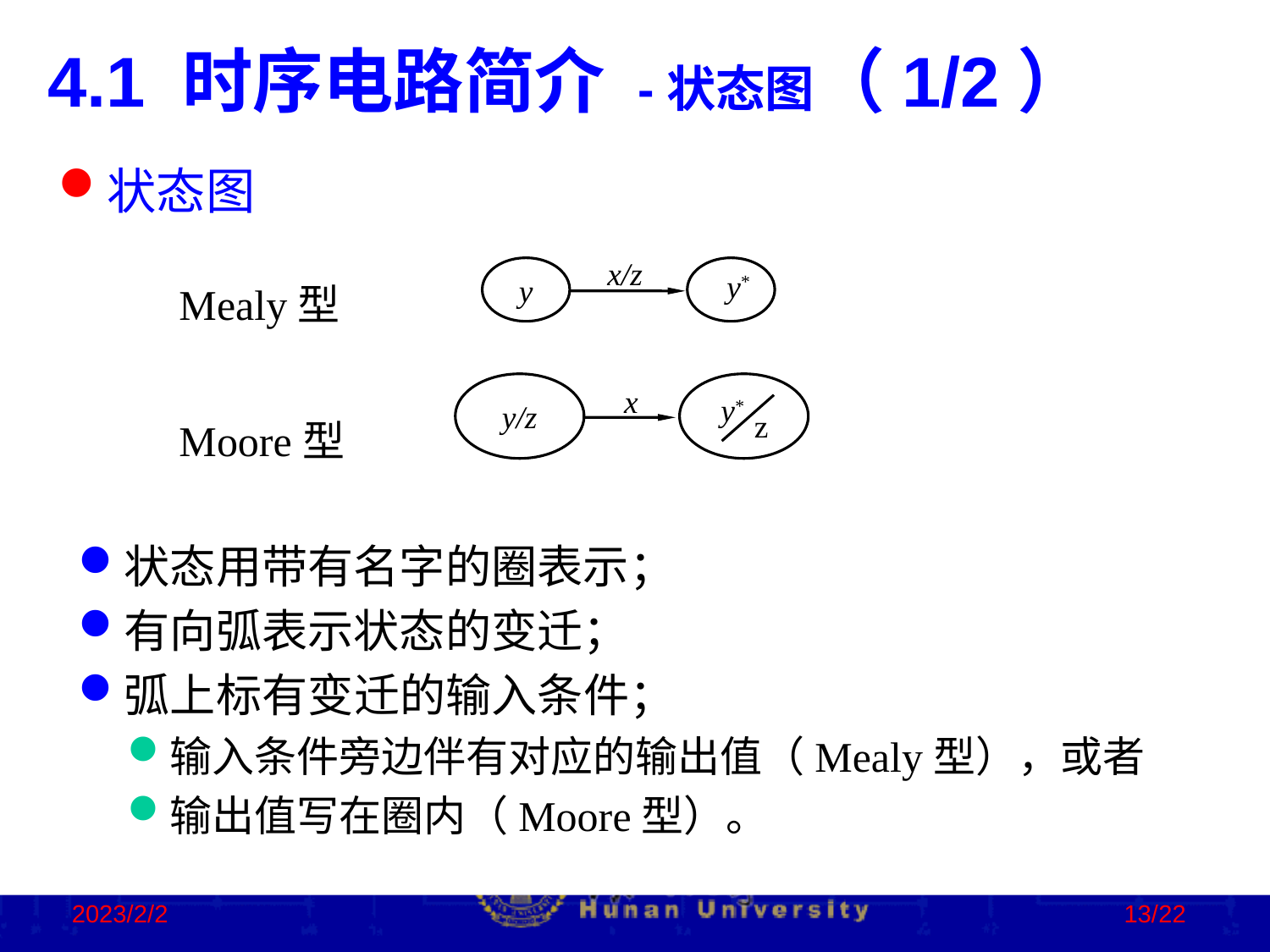

4.1 时序电路简介 -状态图（1/2）
状态图
Mealy型
Moore型
x/z
y

y*

y/z

x
y*

z

状态用带有名字的圈表示；
有向弧表示状态的变迁；
弧上标有变迁的输入条件；
输入条件旁边伴有对应的输出值（Mealy型），或者
输出值写在圈内（Moore型）。
2023/2/2
13/22